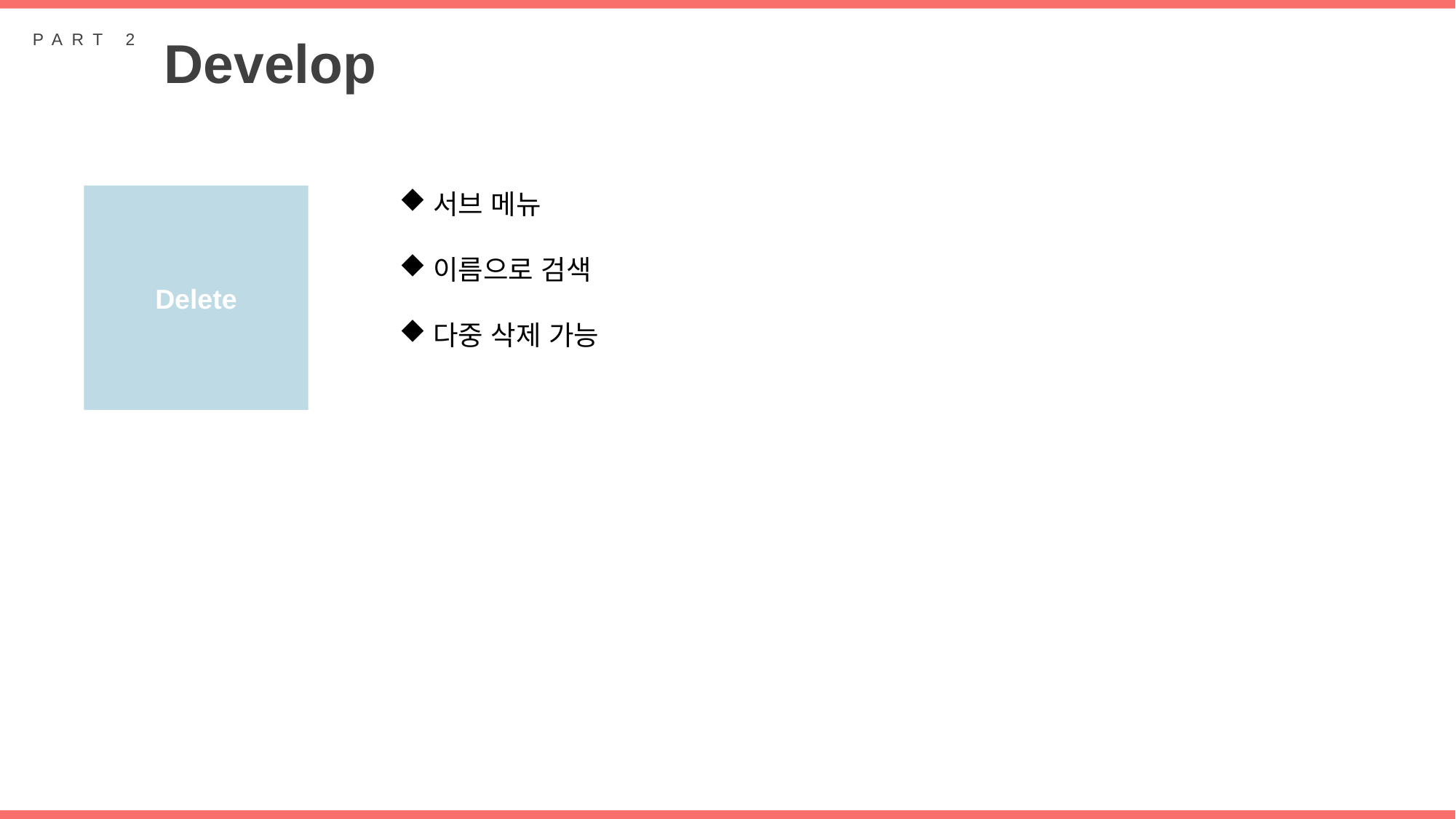

PART 2
Develop
서브 메뉴

이름으로 검색

다중 삭제 가능
Delete